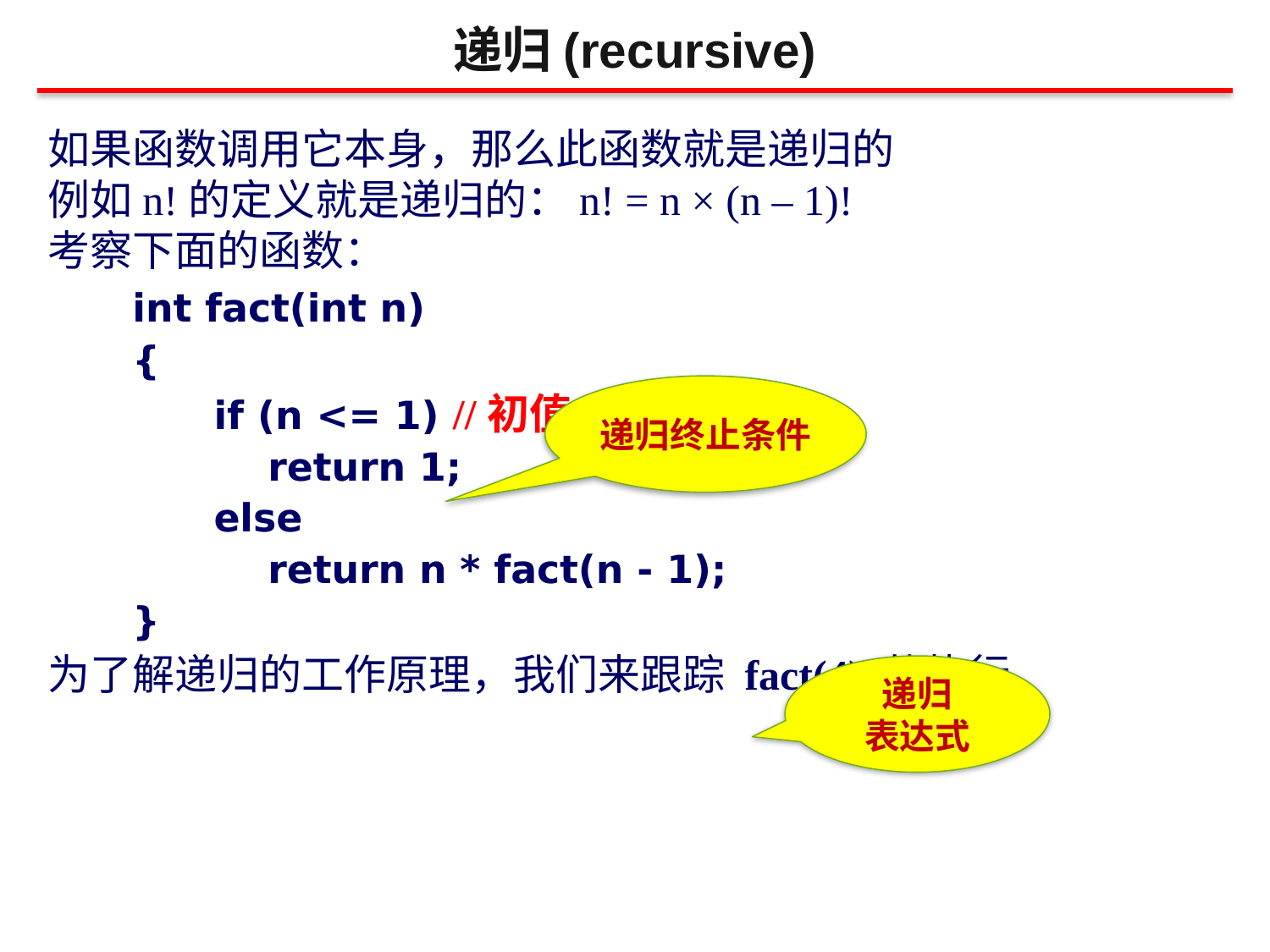

递归(recursive)
如果函数调用它本身，那么此函数就是递归的
例如n!的定义就是递归的：n! = n × (n – 1)!
考察下面的函数：
	int fact(int n)
	{
	      if (n <= 1) //初值，1！=1
	          return 1;
	      else
	          return n * fact(n - 1);
	}
为了解递归的工作原理，我们来跟踪 fact(4) 的执行
递归终止条件
递归
表达式